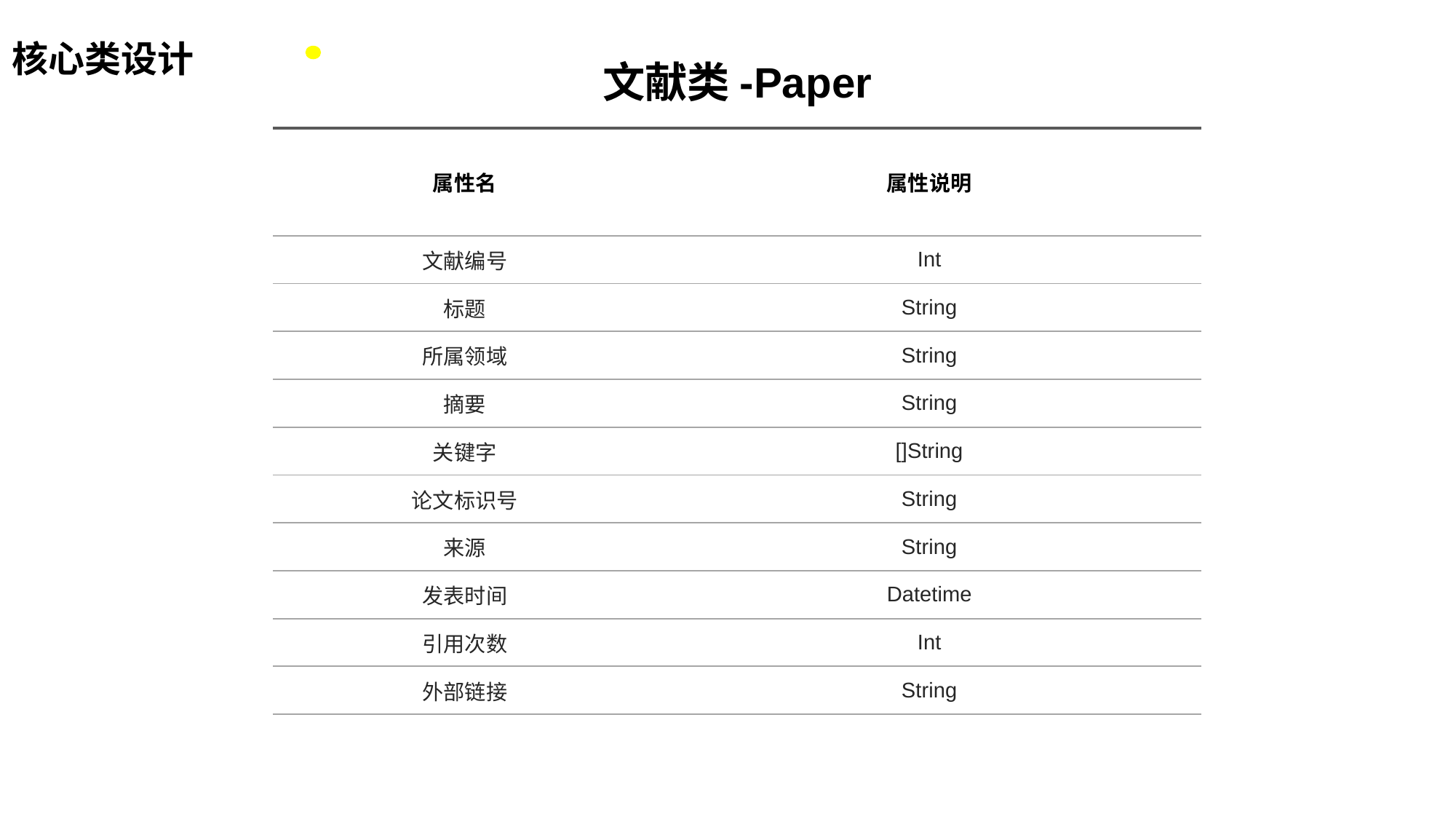

核心类设计

文献类-Paper
| 属性名 | 属性说明 |
| --- | --- |
| 文献编号 | Int |
| 标题 | String |
| 所属领域 | String |
| 摘要 | String |
| 关键字 | []String |
| 论文标识号 | String |
| 来源 | String |
| 发表时间 | Datetime |
| 引用次数 | Int |
| 外部链接 | String |